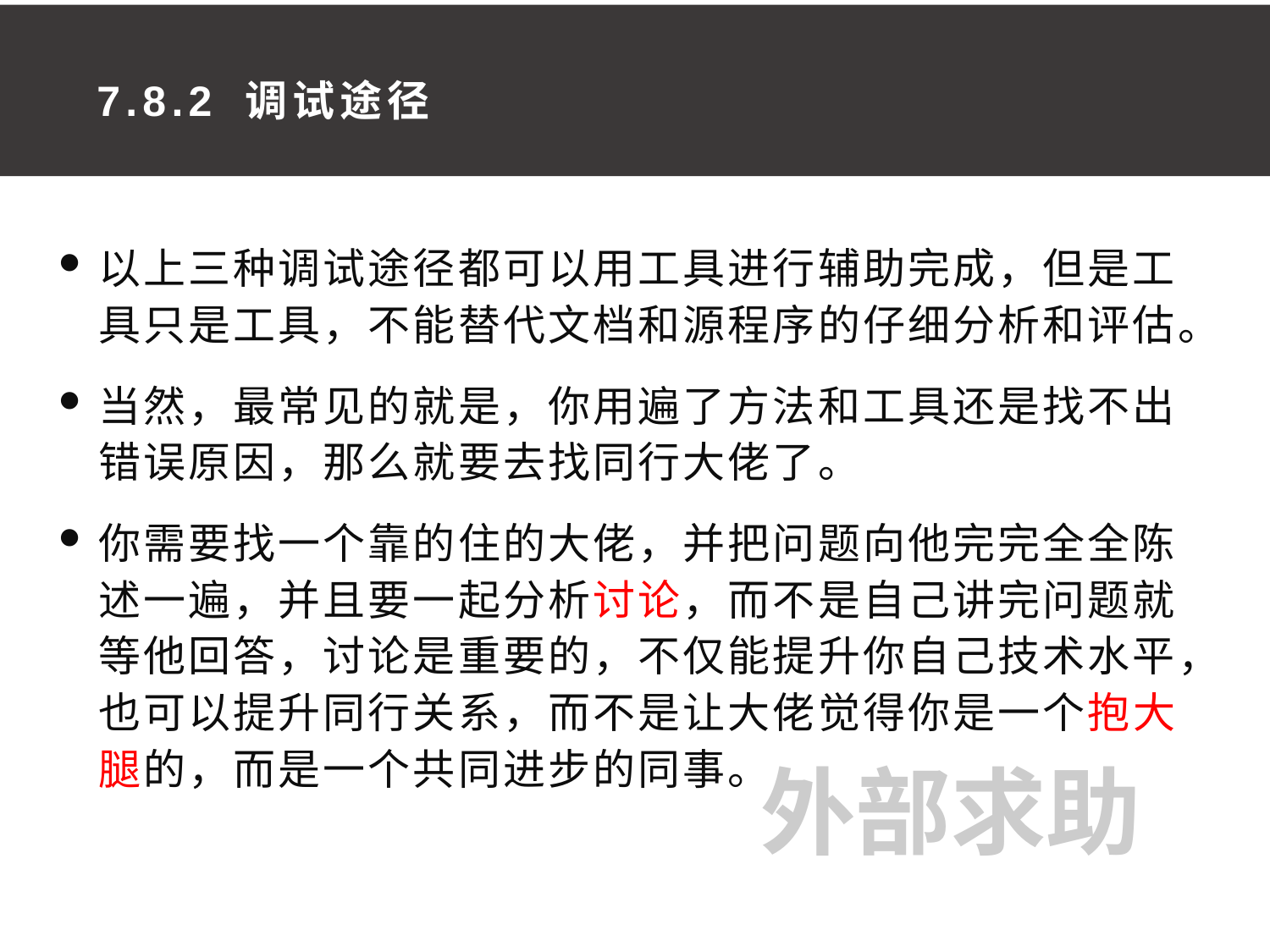

7.8.2 调试途径
以上三种调试途径都可以用工具进行辅助完成，但是工具只是工具，不能替代文档和源程序的仔细分析和评估。
当然，最常见的就是，你用遍了方法和工具还是找不出错误原因，那么就要去找同行大佬了。
你需要找一个靠的住的大佬，并把问题向他完完全全陈述一遍，并且要一起分析讨论，而不是自己讲完问题就等他回答，讨论是重要的，不仅能提升你自己技术水平，也可以提升同行关系，而不是让大佬觉得你是一个抱大腿的，而是一个共同进步的同事。

外部求助